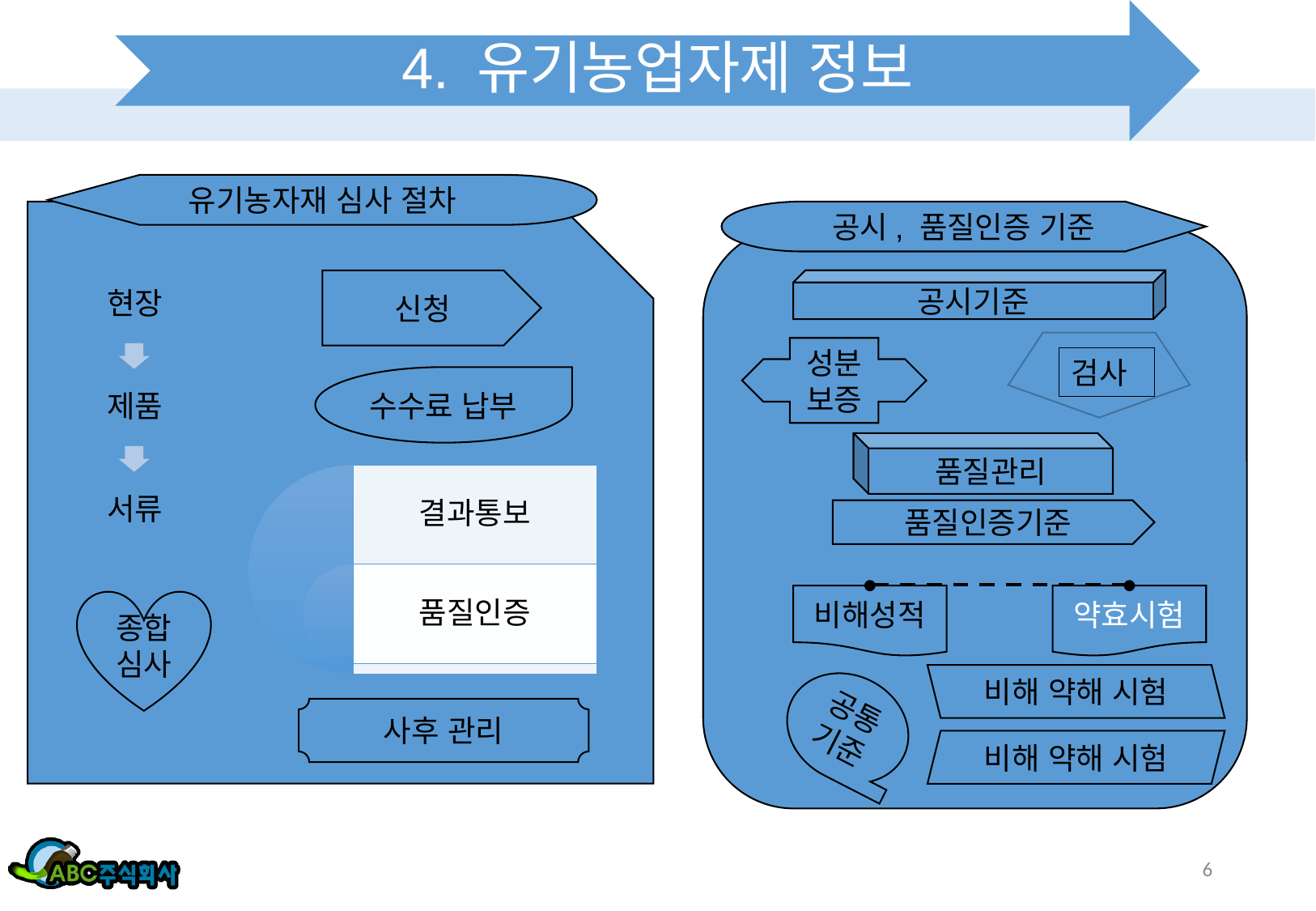

# 4. 유기농업자제 정보
유기농자재 심사 절차

현장

제품

서류
신청
수수료 납부
결과통보
품질인증
종합심사
사후 관리
공시, 품질인증 기준

공시기준

성분보증
검사
품질관리
품질인증기준
비해성적
약효시험
비해 약해 시험
공통기준
비해 약해 시험
6